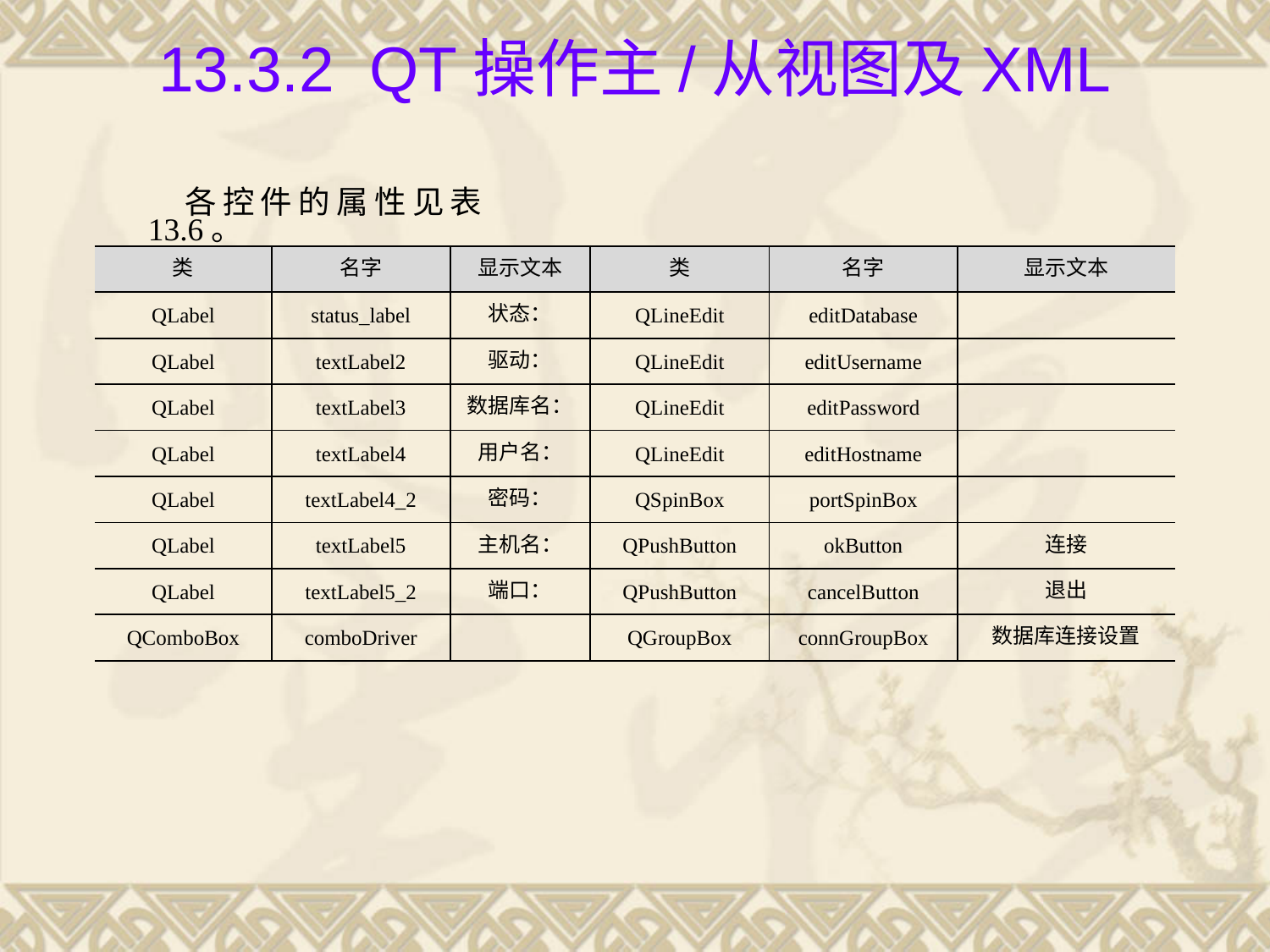

# 13.3.2  Qt操作主/从视图及XML
各控件的属性见表13.6。
| 类 | 名字 | 显示文本 | 类 | 名字 | 显示文本 |
| --- | --- | --- | --- | --- | --- |
| QLabel | status\_label | 状态： | QLineEdit | editDatabase |  |
| QLabel | textLabel2 | 驱动： | QLineEdit | editUsername |  |
| QLabel | textLabel3 | 数据库名： | QLineEdit | editPassword |  |
| QLabel | textLabel4 | 用户名： | QLineEdit | editHostname |  |
| QLabel | textLabel4\_2 | 密码： | QSpinBox | portSpinBox |  |
| QLabel | textLabel5 | 主机名： | QPushButton | okButton | 连接 |
| QLabel | textLabel5\_2 | 端口： | QPushButton | cancelButton | 退出 |
| QComboBox | comboDriver |  | QGroupBox | connGroupBox | 数据库连接设置 |